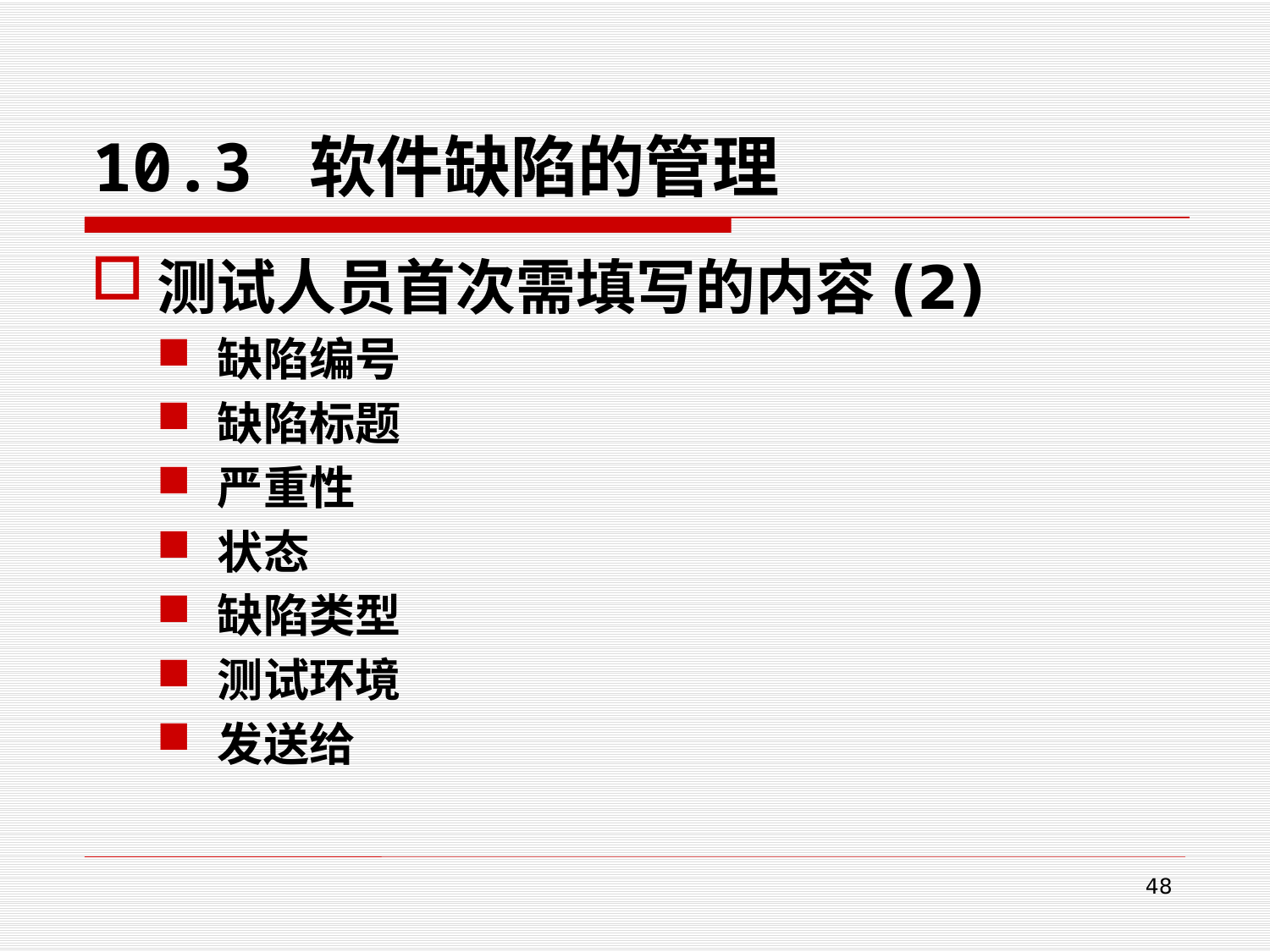

# 10.3 软件缺陷的管理
测试人员首次需填写的内容(2)
缺陷编号
缺陷标题
严重性
状态
缺陷类型
测试环境
发送给

48